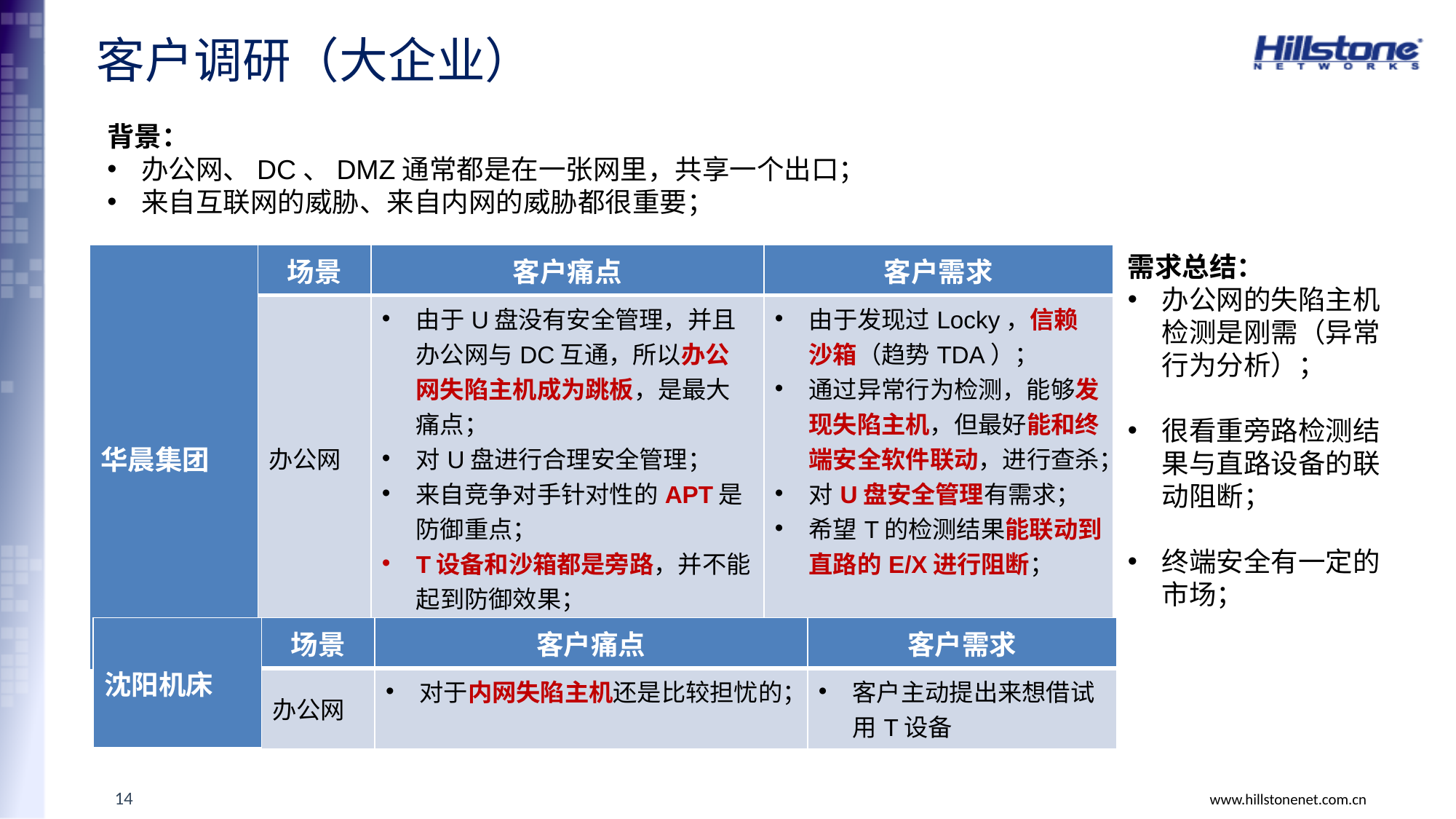

# 客户调研（大企业）
背景：
办公网、DC、DMZ通常都是在一张网里，共享一个出口；
来自互联网的威胁、来自内网的威胁都很重要；
需求总结：
办公网的失陷主机检测是刚需（异常行为分析）；

很看重旁路检测结果与直路设备的联动阻断；

终端安全有一定的市场；
| 华晨集团 | 场景 | 客户痛点 | 客户需求 |
| --- | --- | --- | --- |
|  | 办公网 | 由于U盘没有安全管理，并且办公网与DC互通，所以办公网失陷主机成为跳板，是最大痛点； 对U盘进行合理安全管理； 来自竞争对手针对性的APT是防御重点； T设备和沙箱都是旁路，并不能起到防御效果； | 由于发现过Locky，信赖沙箱（趋势TDA）； 通过异常行为检测，能够发现失陷主机，但最好能和终端安全软件联动，进行查杀； 对U盘安全管理有需求； 希望T的检测结果能联动到直路的E/X进行阻断； |
|  | DC | 数据库泄漏是DC防御重点； | 数据库防拖库和溯源取证； |
| 沈阳机床 | 场景 | 客户痛点 | 客户需求 |
| --- | --- | --- | --- |
|  | 办公网 | 对于内网失陷主机还是比较担忧的； | 客户主动提出来想借试用T设备 |